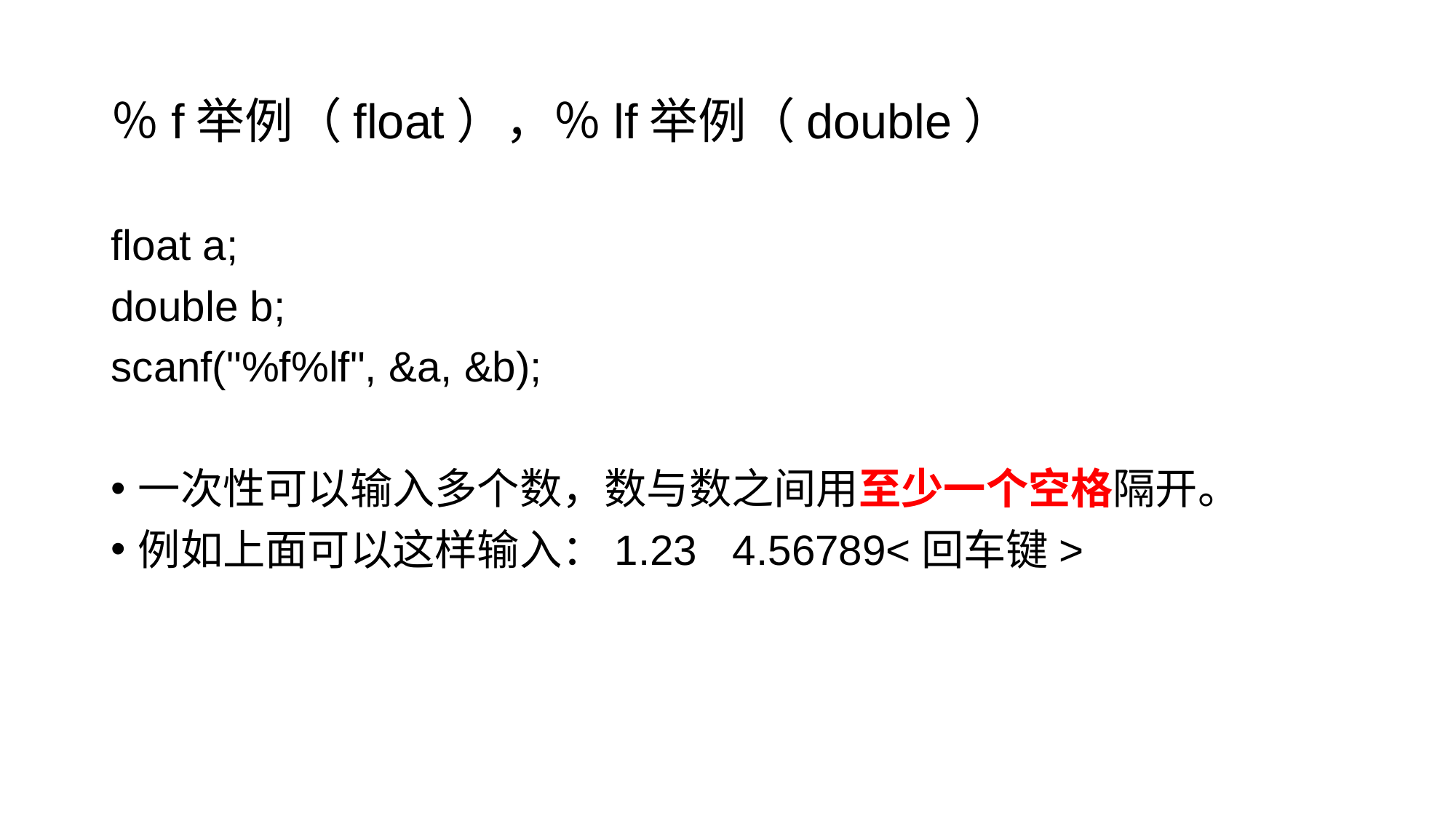

# ％f举例（float），％lf举例（double）
float a;
double b;
scanf("%f%lf", &a, &b);

一次性可以输入多个数，数与数之间用至少一个空格隔开。
例如上面可以这样输入：1.23   4.56789<回车键>